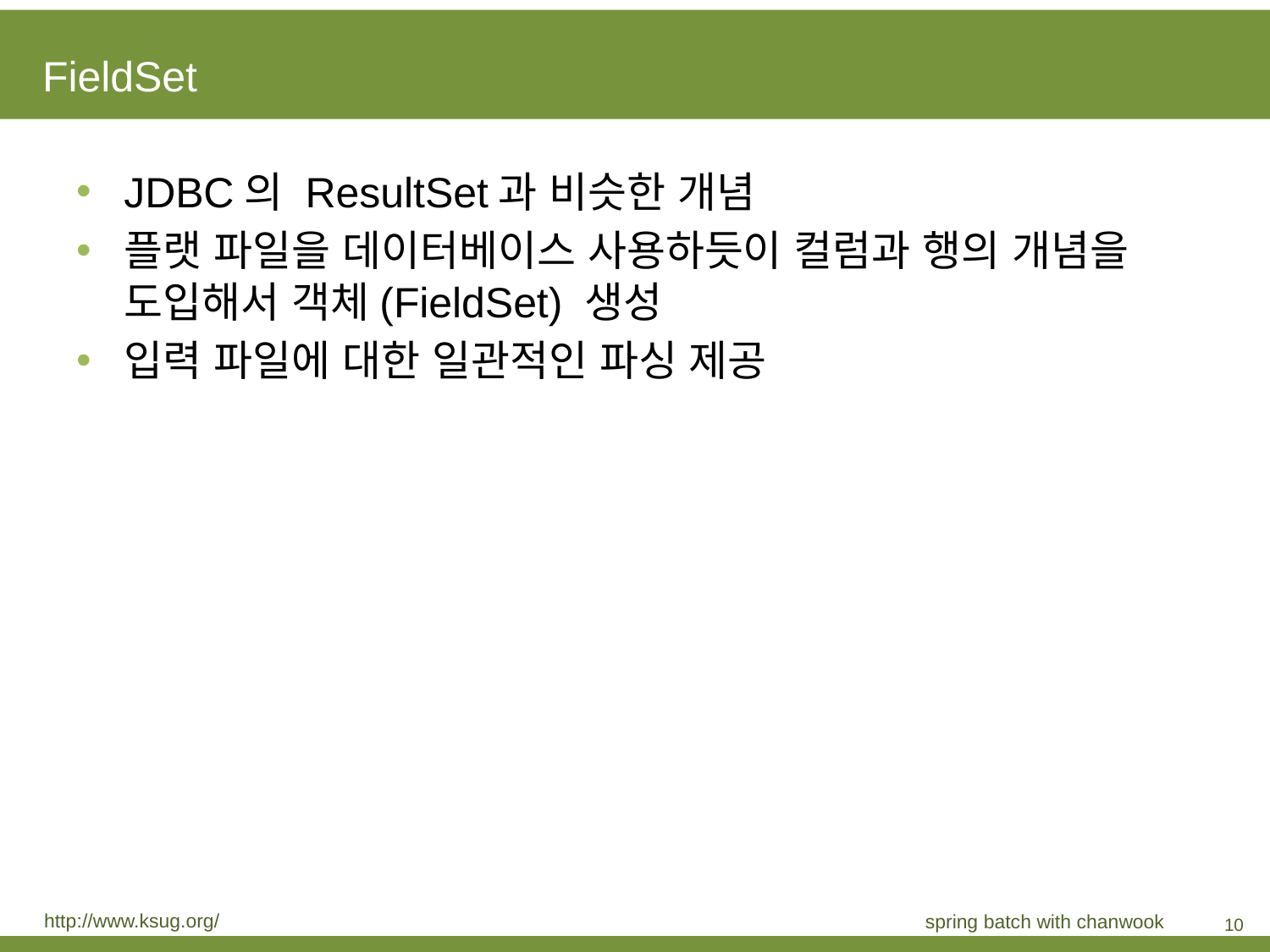

# FieldSet
JDBC의 ResultSet과 비슷한 개념
플랫 파일을 데이터베이스 사용하듯이 컬럼과 행의 개념을 도입해서 객체(FieldSet) 생성
입력 파일에 대한 일관적인 파싱 제공

http://www.ksug.org/
spring batch with chanwook
10